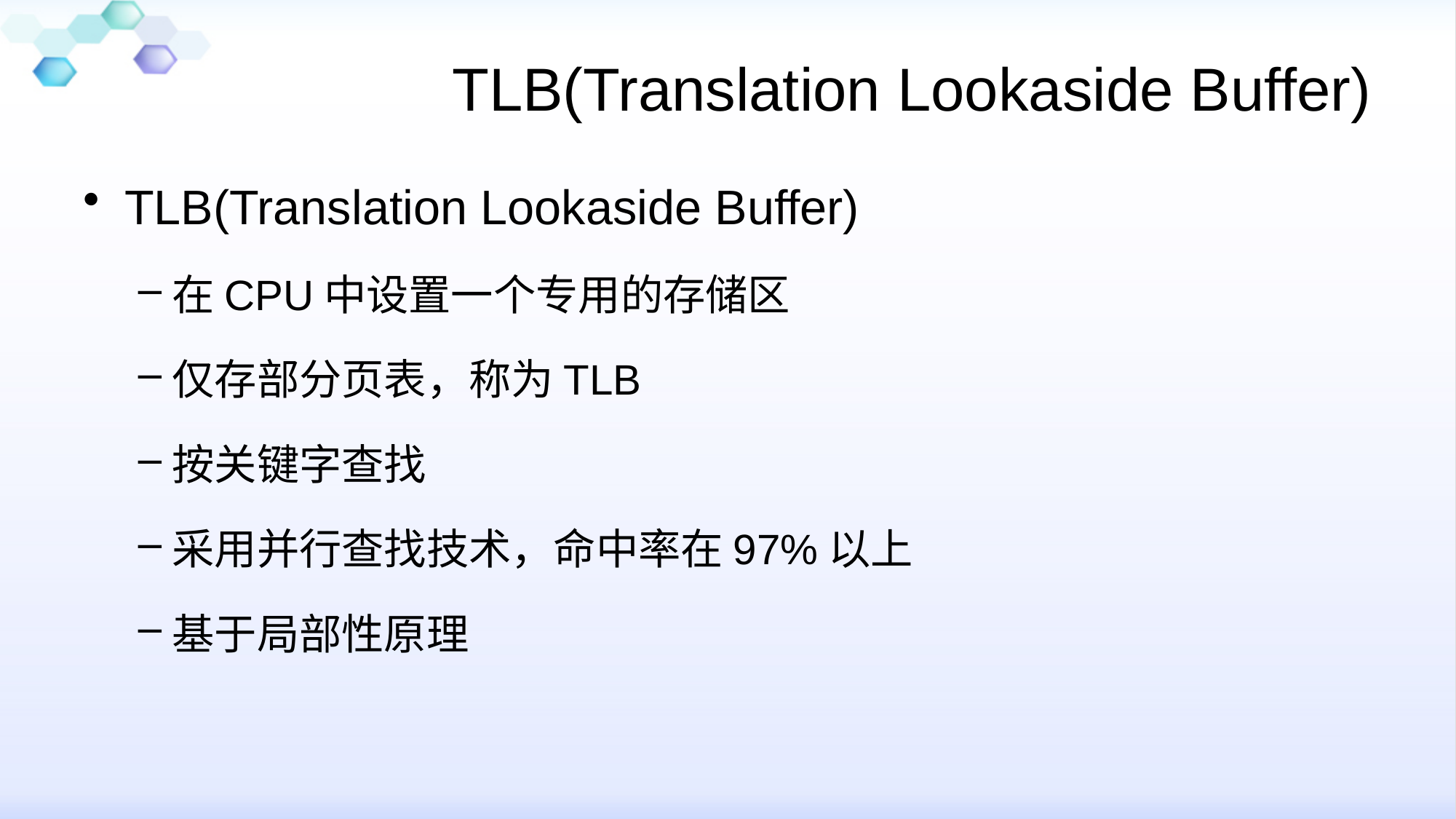

# TLB(Translation Lookaside Buffer)
TLB(Translation Lookaside Buffer)
在CPU中设置一个专用的存储区
仅存部分页表，称为TLB
按关键字查找
采用并行查找技术，命中率在97%以上
基于局部性原理